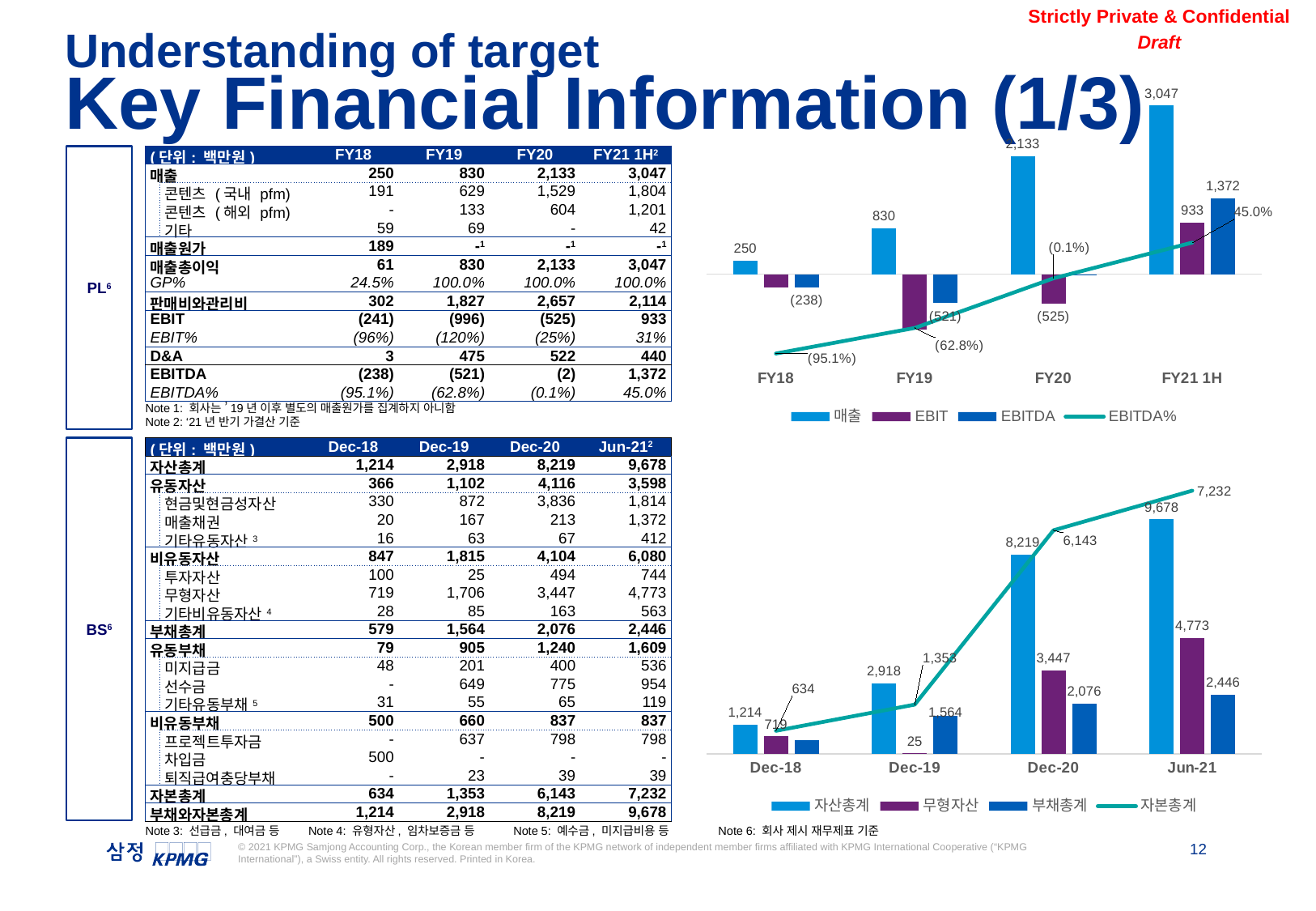

Understanding of target

### Chart

| Category | 매출 | EBIT | EBITDA | EBITDA% |
|---|---|---|---|---|
| FY18 | 250.249684 | -240.66974100000002 | -237.975085 | -0.9509505914101374 |
| FY19 | 830.394941 | -996.348442 | -521.394375 | -0.6278872248090923 |
| FY20 | 2132.775896 | -524.5327689999999 | -2.0510799999999563 | -0.0009616950397117373 |
| FY21 1H | 3046.837619 | 932.6176809999997 | 1372.2719769999997 | 0.45039222584181954 |
Key Financial Information (1/3)
| (단위: 백만원) |  | FY18 | FY19 | FY20 | FY21 1H2 |
| --- | --- | --- | --- | --- | --- |
| 매출 |  | 250 | 830 | 2,133 | 3,047 |
|  | 콘텐츠 (국내 pfm) | 191 | 629 | 1,529 | 1,804 |
|  | 콘텐츠 (해외 pfm) | - | 133 | 604 | 1,201 |
|  | 기타 | 59 | 69 | - | 42 |
| 매출원가 |  | 189 | -1 | -1 | -1 |
| 매출총이익 |  | 61 | 830 | 2,133 | 3,047 |
| GP% |  | 24.5% | 100.0% | 100.0% | 100.0% |
| 판매비와관리비 |  | 302 | 1,827 | 2,657 | 2,114 |
| EBIT |  | (241) | (996) | (525) | 933 |
| EBIT% |  | (96%) | (120%) | (25%) | 31% |
| D&A |  | 3 | 475 | 522 | 440 |
| EBITDA |  | (238) | (521) | (2) | 1,372 |
| EBITDA% |  | (95.1%) | (62.8%) | (0.1%) | 45.0% |
PL6
Note 1: 회사는 ’19년 이후 별도의 매출원가를 집계하지 아니함
Note 2: ‘21년 반기 가결산 기준
BS6
| (단위: 백만원) |  | Dec-18 | Dec-19 | Dec-20 | Jun-212 |
| --- | --- | --- | --- | --- | --- |
| 자산총계 |  | 1,214 | 2,918 | 8,219 | 9,678 |
| 유동자산 |  | 366 | 1,102 | 4,116 | 3,598 |
|  | 현금및현금성자산 | 330 | 872 | 3,836 | 1,814 |
|  | 매출채권 | 20 | 167 | 213 | 1,372 |
|  | 기타유동자산3 | 16 | 63 | 67 | 412 |
| 비유동자산 |  | 847 | 1,815 | 4,104 | 6,080 |
|  | 투자자산 | 100 | 25 | 494 | 744 |
|  | 무형자산 | 719 | 1,706 | 3,447 | 4,773 |
|  | 기타비유동자산4 | 28 | 85 | 163 | 563 |
| 부채총계 |  | 579 | 1,564 | 2,076 | 2,446 |
| 유동부채 |  | 79 | 905 | 1,240 | 1,609 |
|  | 미지급금 | 48 | 201 | 400 | 536 |
|  | 선수금 | - | 649 | 775 | 954 |
|  | 기타유동부채5 | 31 | 55 | 65 | 119 |
| 비유동부채 |  | 500 | 660 | 837 | 837 |
|  | 프로젝트투자금 | - | 637 | 798 | 798 |
|  | 차입금 | 500 | - | - | - |
|  | 퇴직급여충당부채 | - | 23 | 39 | 39 |
| 자본총계 |  | 634 | 1,353 | 6,143 | 7,232 |
| 부채와자본총계 |  | 1,214 | 2,918 | 8,219 | 9,678 |

### Chart

| Category | 자산총계 | 무형자산 | 부채총계 | 자본총계 |
|---|---|---|---|---|
| Dec-18 | 1213.628766 | 719.217896 | 579.222794 | 634.405972 |
| Dec-19 | 2917.584855 | 24.836512 | 1564.288372 | 1353.296483 |
| Dec-20 | 8219.273815 | 3446.702577 | 2076.384666 | 6142.889149 |
| Jun-21 | 9678.213908 | 4772.840274 | 2446.426929 | 7231.786979 |
Note 3: 선급금, 대여금 등
Note 4: 유형자산, 임차보증금 등
Note 5: 예수금, 미지급비용 등
Note 6: 회사 제시 재무제표 기준